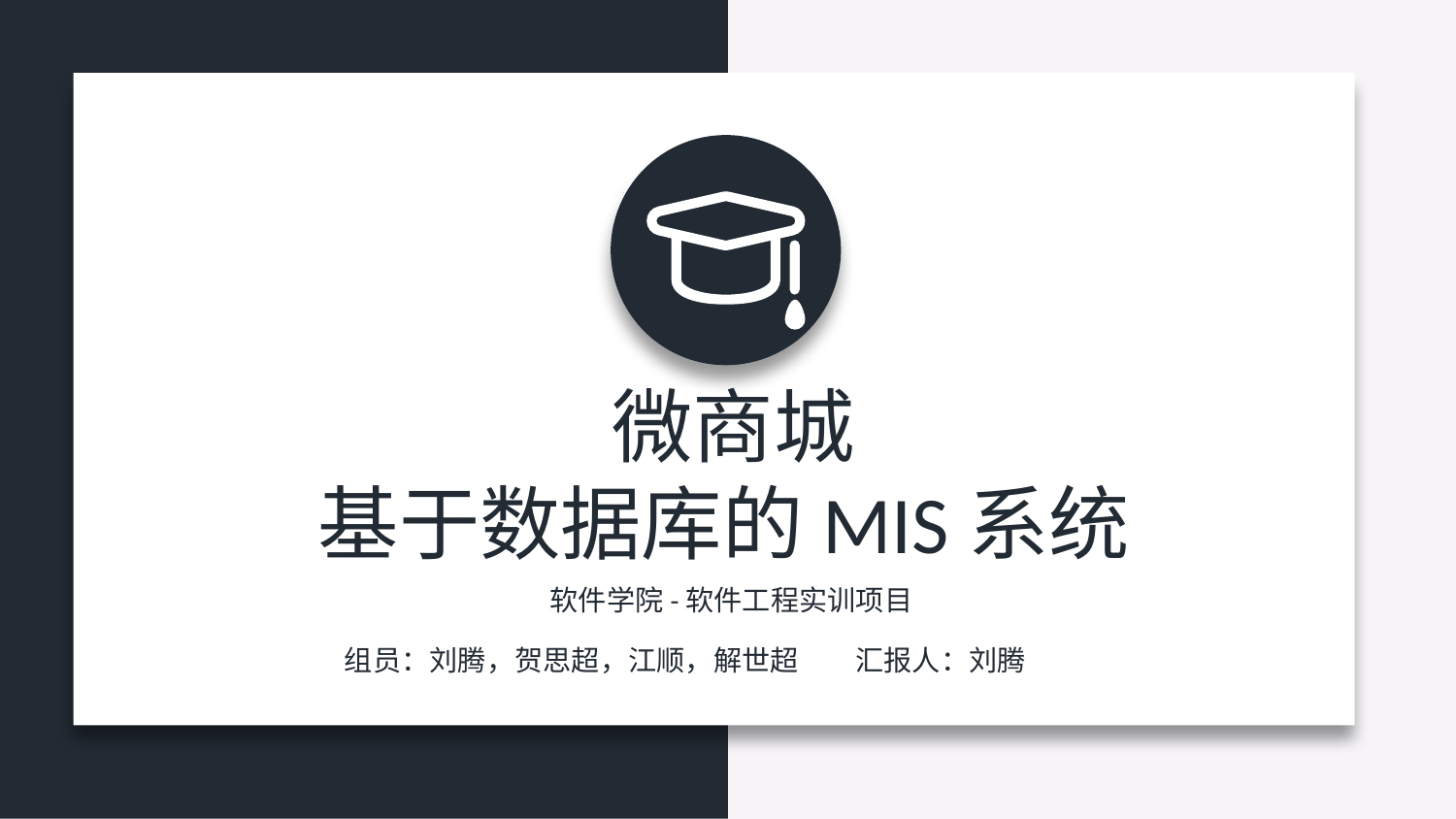

微商城
基于数据库的MIS系统
软件学院-软件工程实训项目
组员：刘腾，贺思超，江顺，解世超         汇报人：刘腾